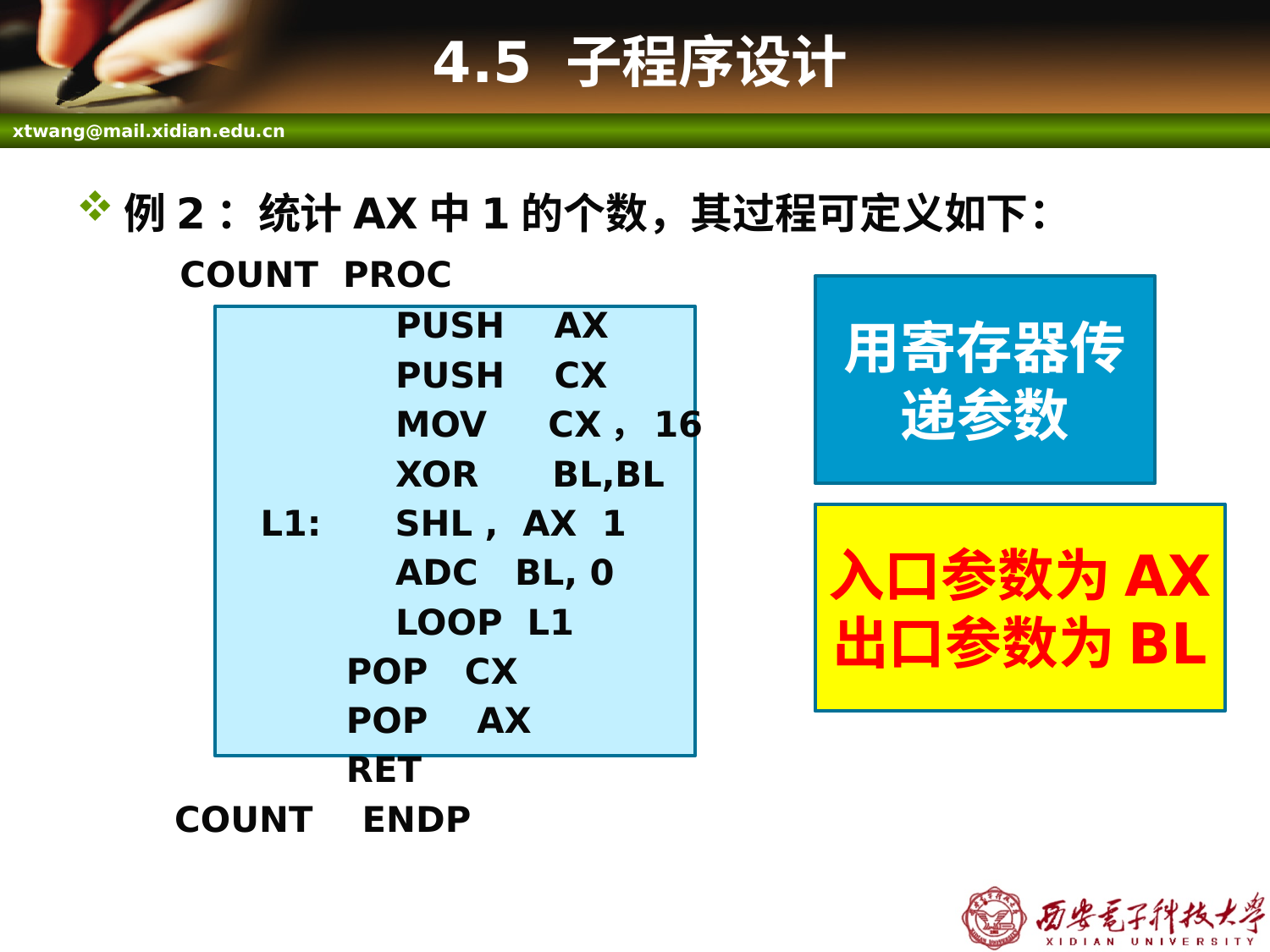

# 4.5 子程序设计
例2：统计AX中1的个数，其过程可定义如下：
       COUNT  PROC
                          PUSH    AX
                          PUSH    CX
                          MOV     CX，16
                          XOR      BL,BL
               L1:      SHL ,  AX  1
                          ADC   BL, 0
                          LOOP  L1
                      POP   CX
                      POP    AX
                      RET
        COUNT    ENDP

用寄存器传递参数

入口参数为AX
出口参数为BL